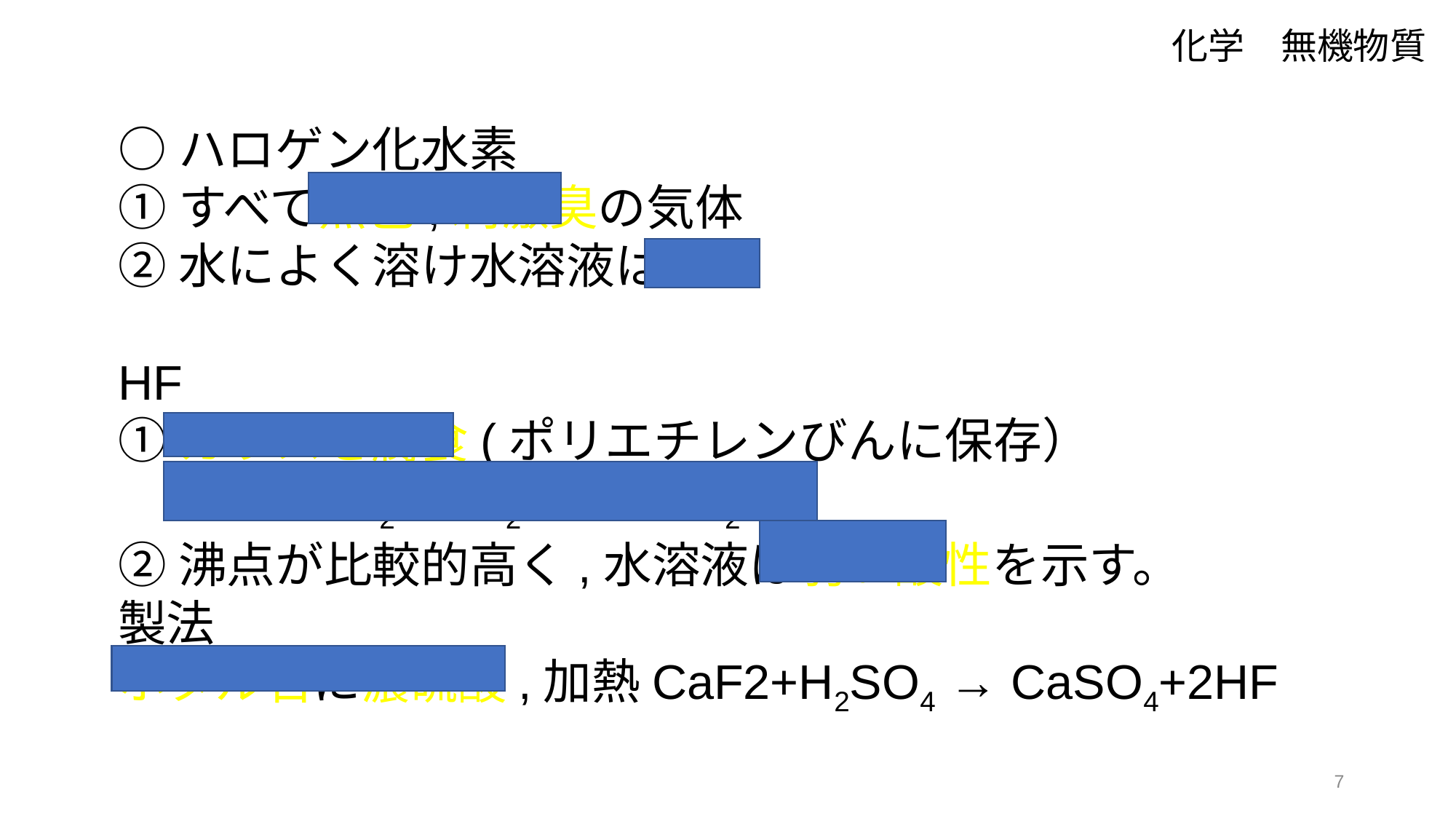

化学　無機物質
○ハロゲン化水素
①すべて無色,刺激臭の気体
②水によく溶け水溶液は酸性

HF
①ガラスを腐食(ポリエチレンびんに保存）
　6HF+SiO2 → H2SiF6+ 2H2O
②沸点が比較的高く,水溶液は弱い酸性を示す。
製法
ホタル石に濃硫酸,加熱CaF2+H2SO4 → CaSO4+2HF

7